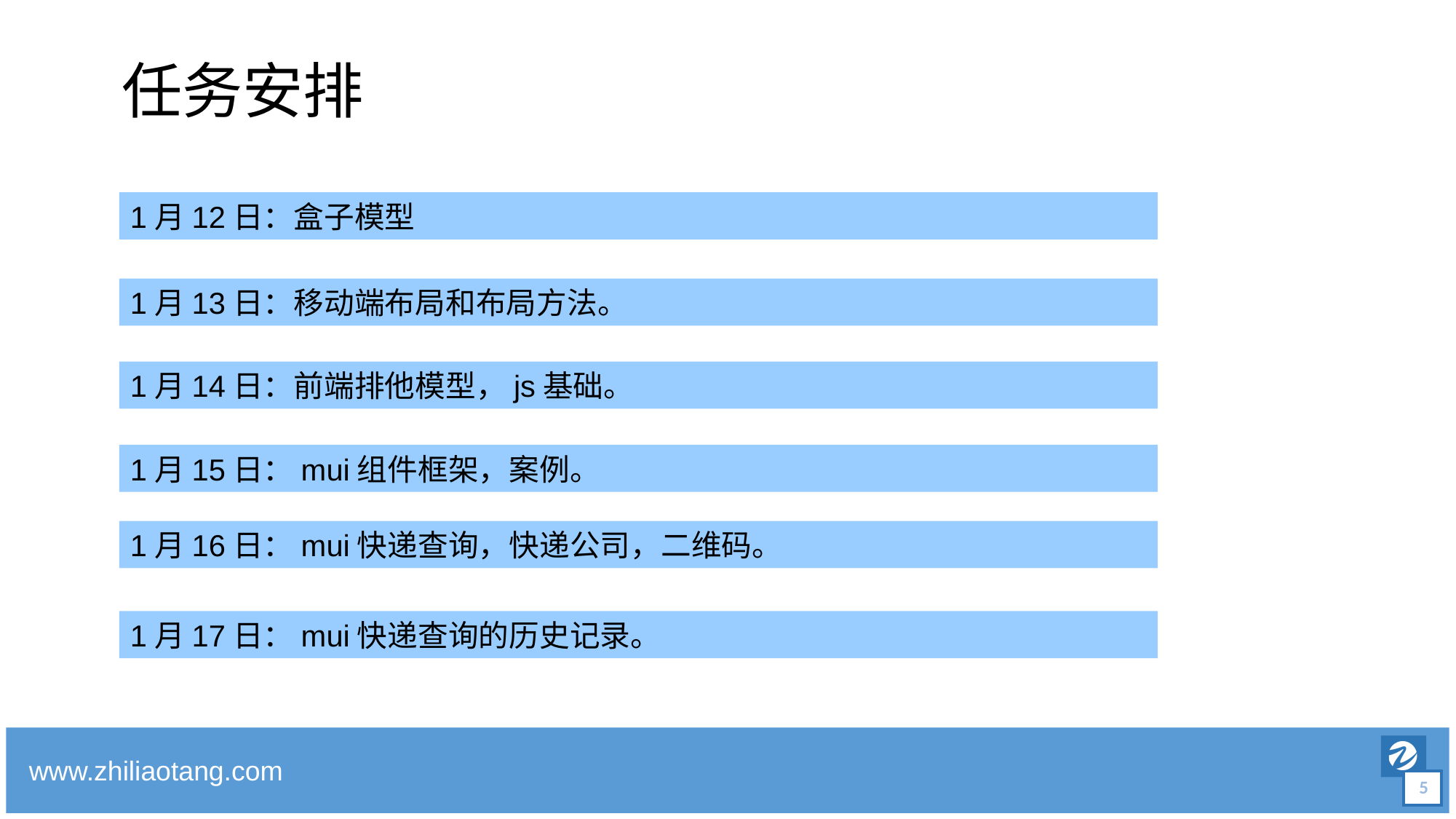

# 任务安排
1月12日：盒子模型

1月13日：移动端布局和布局方法。
1月14日：前端排他模型，js基础。
1月15日：mui组件框架，案例。
1月16日：mui快递查询，快递公司，二维码。
1月17日：mui快递查询的历史记录。
5